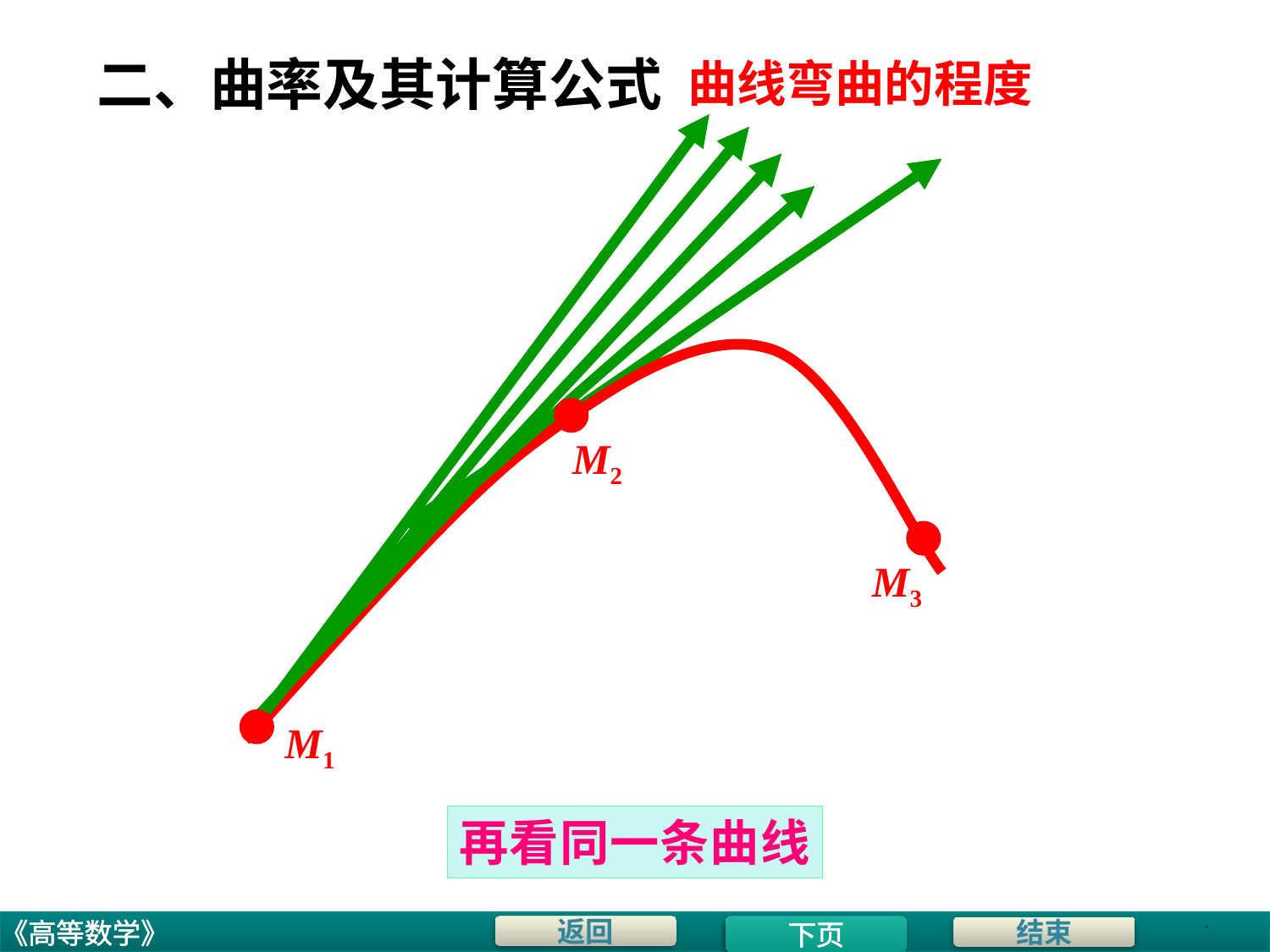

二、曲率及其计算公式
曲线弯曲的程度

M2

M3

M1
再看同一条曲线
.
下页